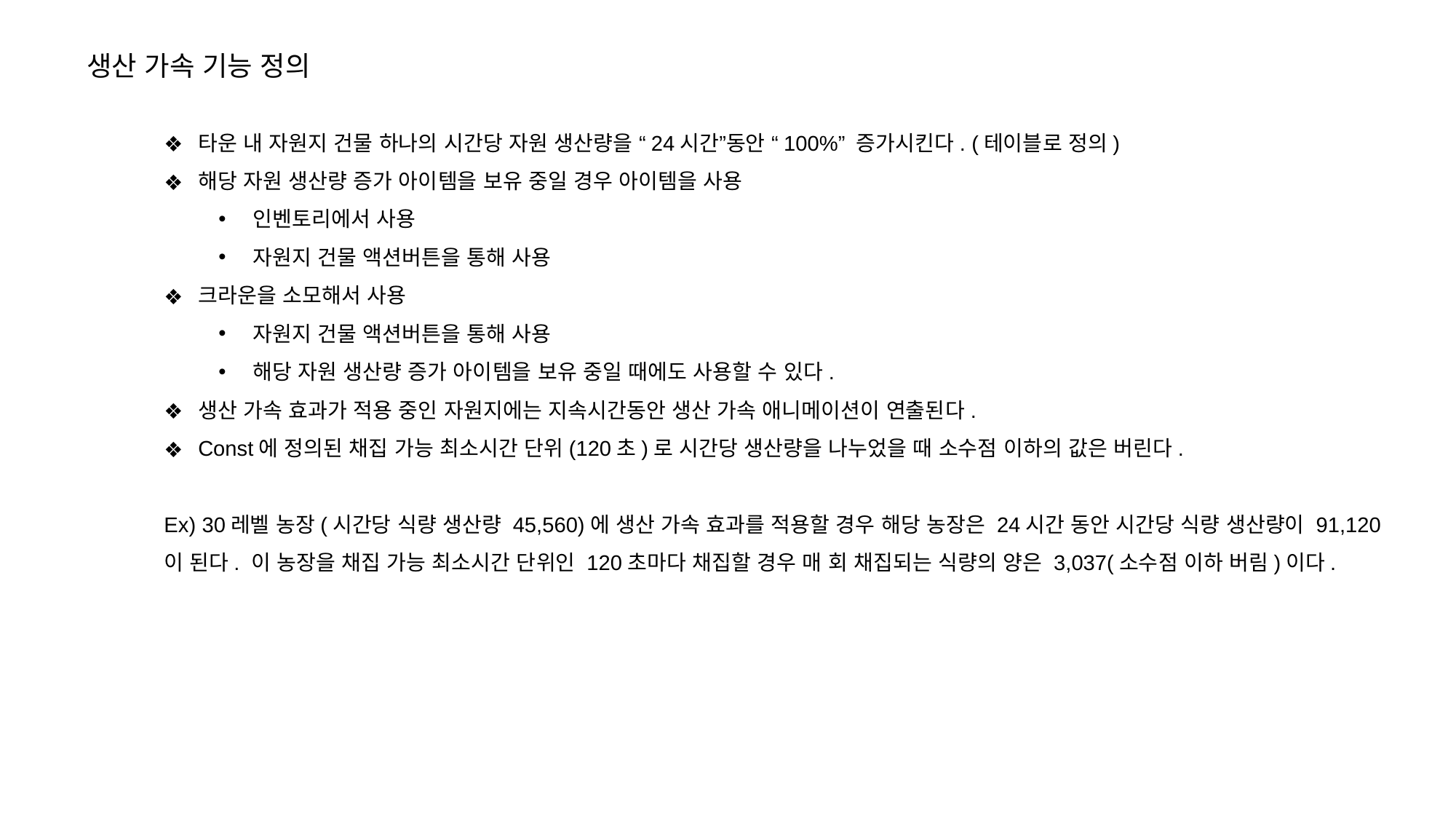

생산 가속 기능 정의
타운 내 자원지 건물 하나의 시간당 자원 생산량을 “24시간”동안 “100%” 증가시킨다. (테이블로 정의)
해당 자원 생산량 증가 아이템을 보유 중일 경우 아이템을 사용
인벤토리에서 사용
자원지 건물 액션버튼을 통해 사용
크라운을 소모해서 사용
자원지 건물 액션버튼을 통해 사용
해당 자원 생산량 증가 아이템을 보유 중일 때에도 사용할 수 있다.
생산 가속 효과가 적용 중인 자원지에는 지속시간동안 생산 가속 애니메이션이 연출된다.
Const에 정의된 채집 가능 최소시간 단위(120초)로 시간당 생산량을 나누었을 때 소수점 이하의 값은 버린다.

Ex) 30레벨 농장(시간당 식량 생산량 45,560)에 생산 가속 효과를 적용할 경우 해당 농장은 24시간 동안 시간당 식량 생산량이 91,120이 된다. 이 농장을 채집 가능 최소시간 단위인 120초마다 채집할 경우 매 회 채집되는 식량의 양은 3,037(소수점 이하 버림)이다.